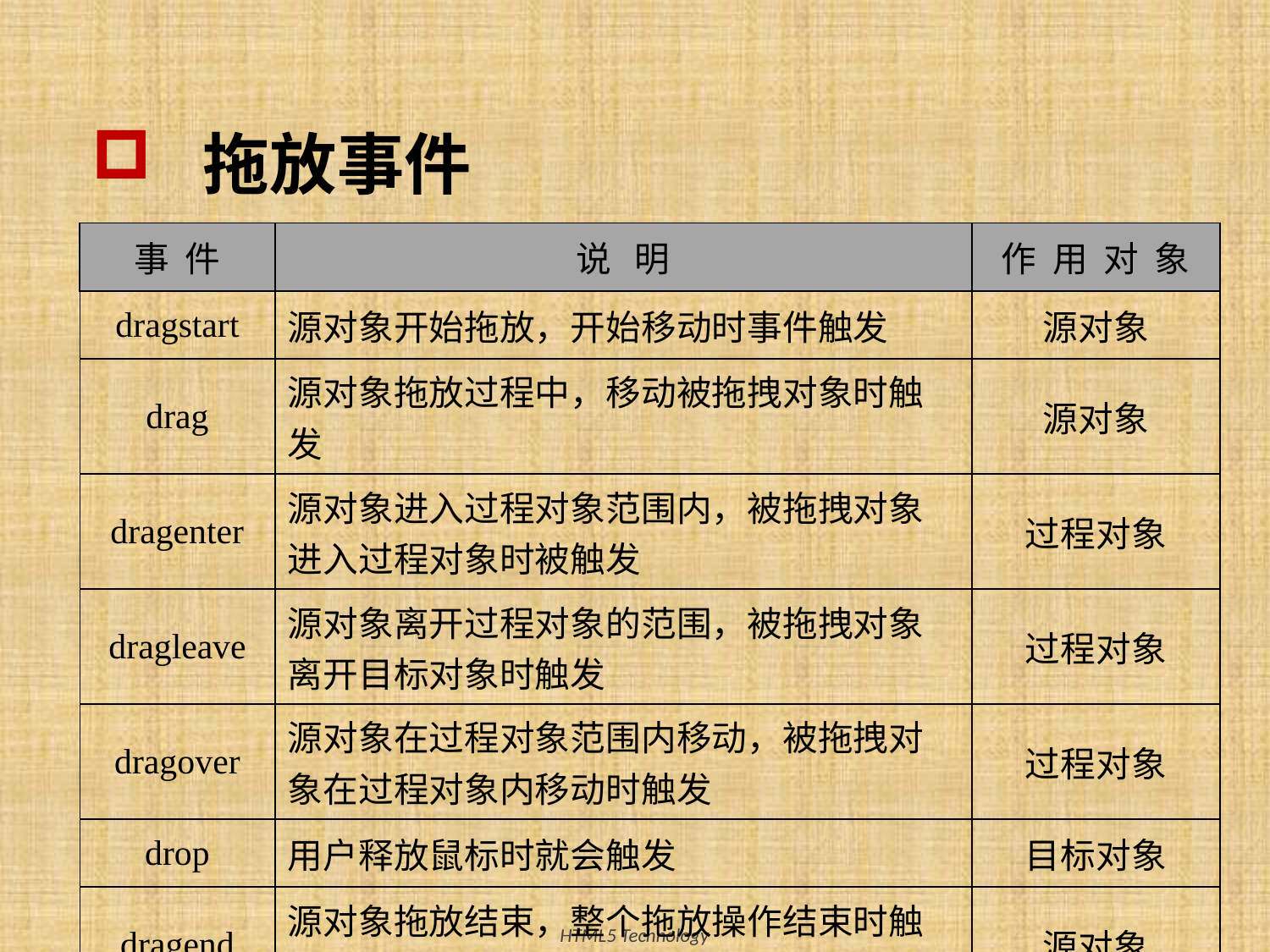

# 拖放事件
| 事 件 | 说 明 | 作 用 对 象 |
| --- | --- | --- |
| dragstart | 源对象开始拖放，开始移动时事件触发 | 源对象 |
| drag | 源对象拖放过程中，移动被拖拽对象时触发 | 源对象 |
| dragenter | 源对象进入过程对象范围内，被拖拽对象进入过程对象时被触发 | 过程对象 |
| dragleave | 源对象离开过程对象的范围，被拖拽对象离开目标对象时触发 | 过程对象 |
| dragover | 源对象在过程对象范围内移动，被拖拽对象在过程对象内移动时触发 | 过程对象 |
| drop | 用户释放鼠标时就会触发 | 目标对象 |
| dragend | 源对象拖放结束，整个拖放操作结束时触发。 | 源对象 |
6
HTML5 Technology